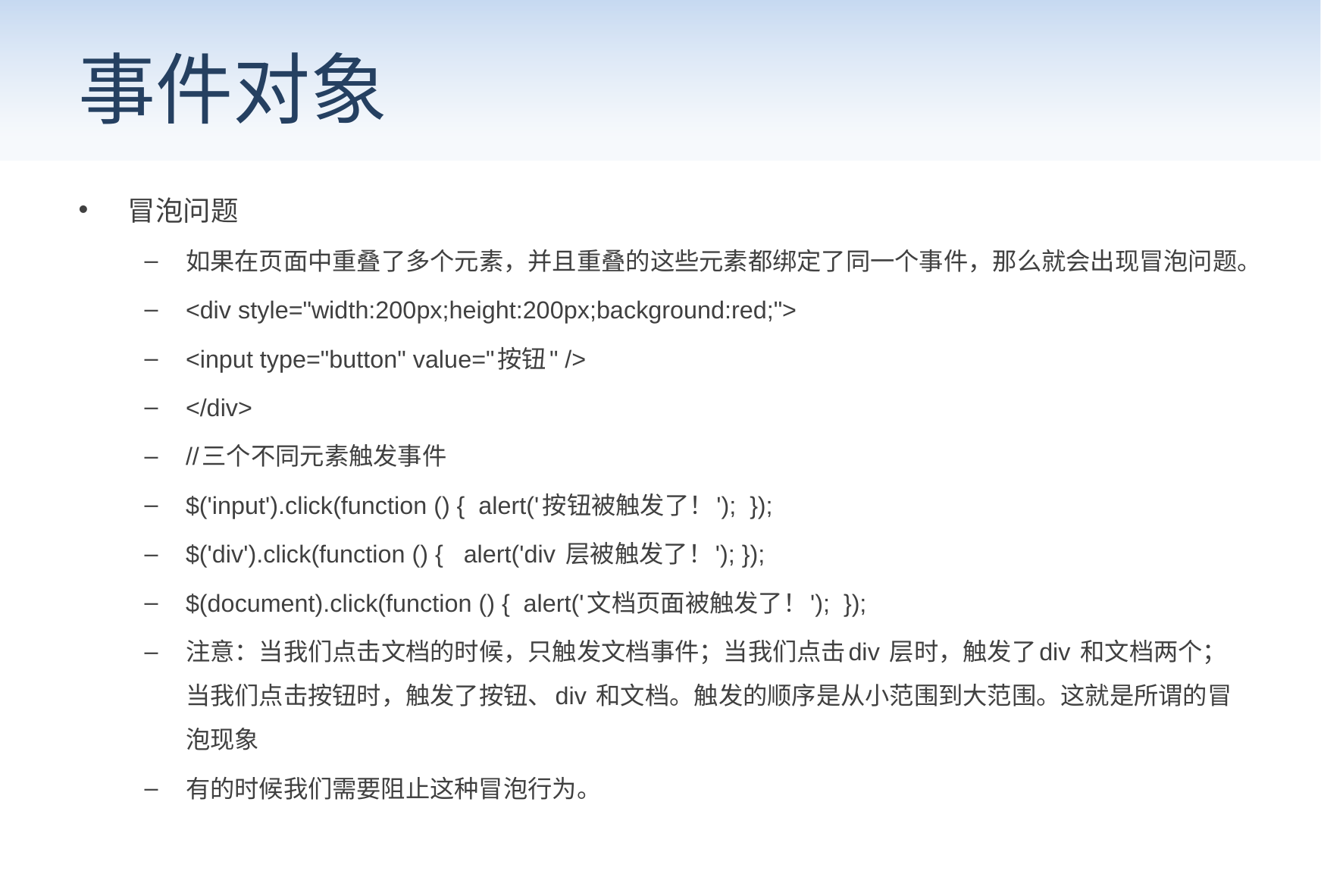

# 事件对象
冒泡问题
如果在页面中重叠了多个元素，并且重叠的这些元素都绑定了同一个事件，那么就会出现冒泡问题。
<div style="width:200px;height:200px;background:red;">
<input type="button" value="按钮" />
</div>
//三个不同元素触发事件
$('input').click(function () {  alert('按钮被触发了！');  });
$('div').click(function () {   alert('div 层被触发了！'); });
$(document).click(function () {  alert('文档页面被触发了！');  });
注意：当我们点击文档的时候，只触发文档事件；当我们点击div 层时，触发了div 和文档两个；当我们点击按钮时，触发了按钮、div 和文档。触发的顺序是从小范围到大范围。这就是所谓的冒泡现象
有的时候我们需要阻止这种冒泡行为。